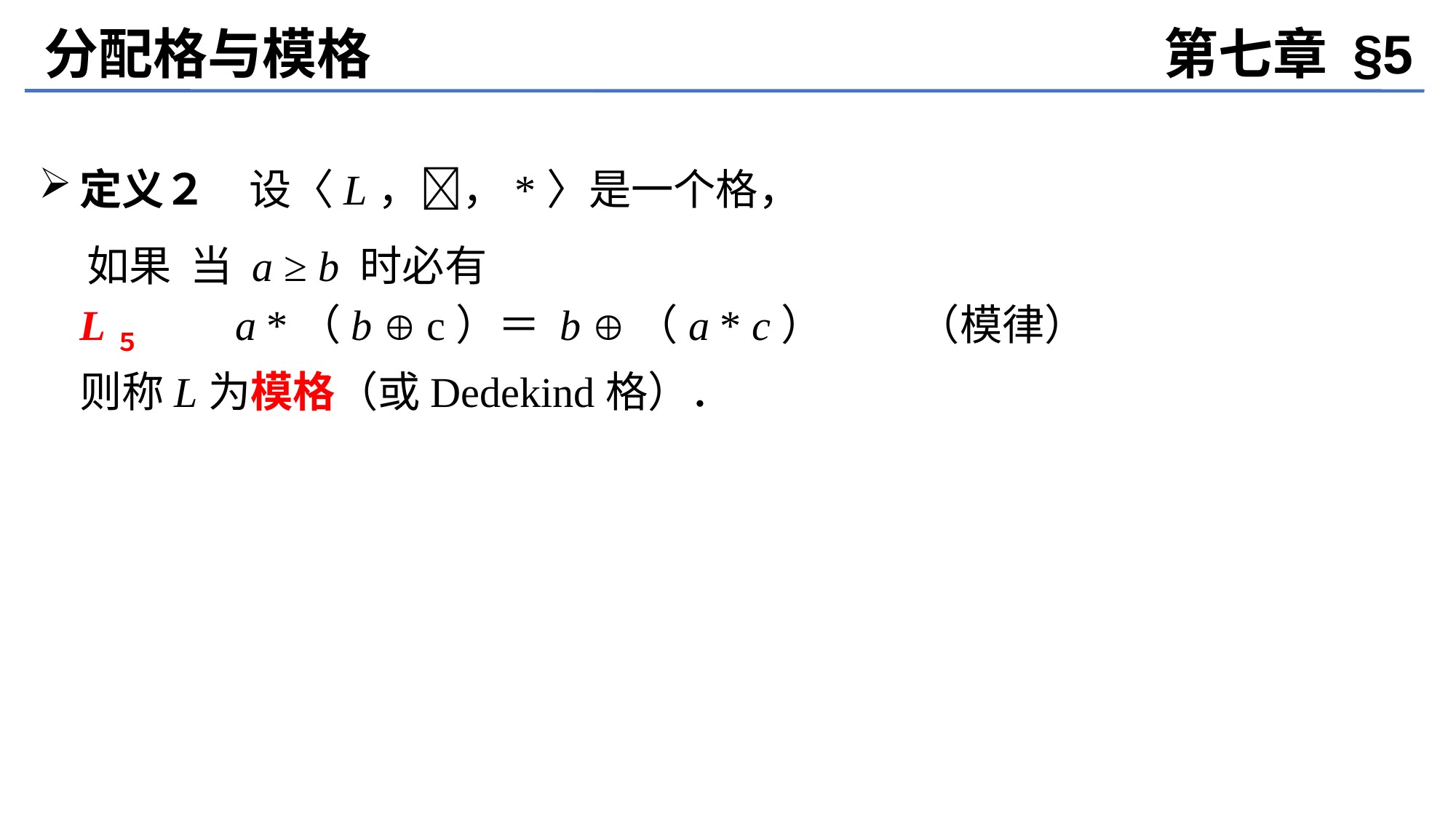

分配格与模格
第七章 §5
定义２　设〈L，⊕，*〉是一个格，
    如果  当 a ≥ b 时必有
	L５　　a *（b ⊕ c）＝ b ⊕（a * c）          （模律）
	则称L为模格（或Dedekind格）．